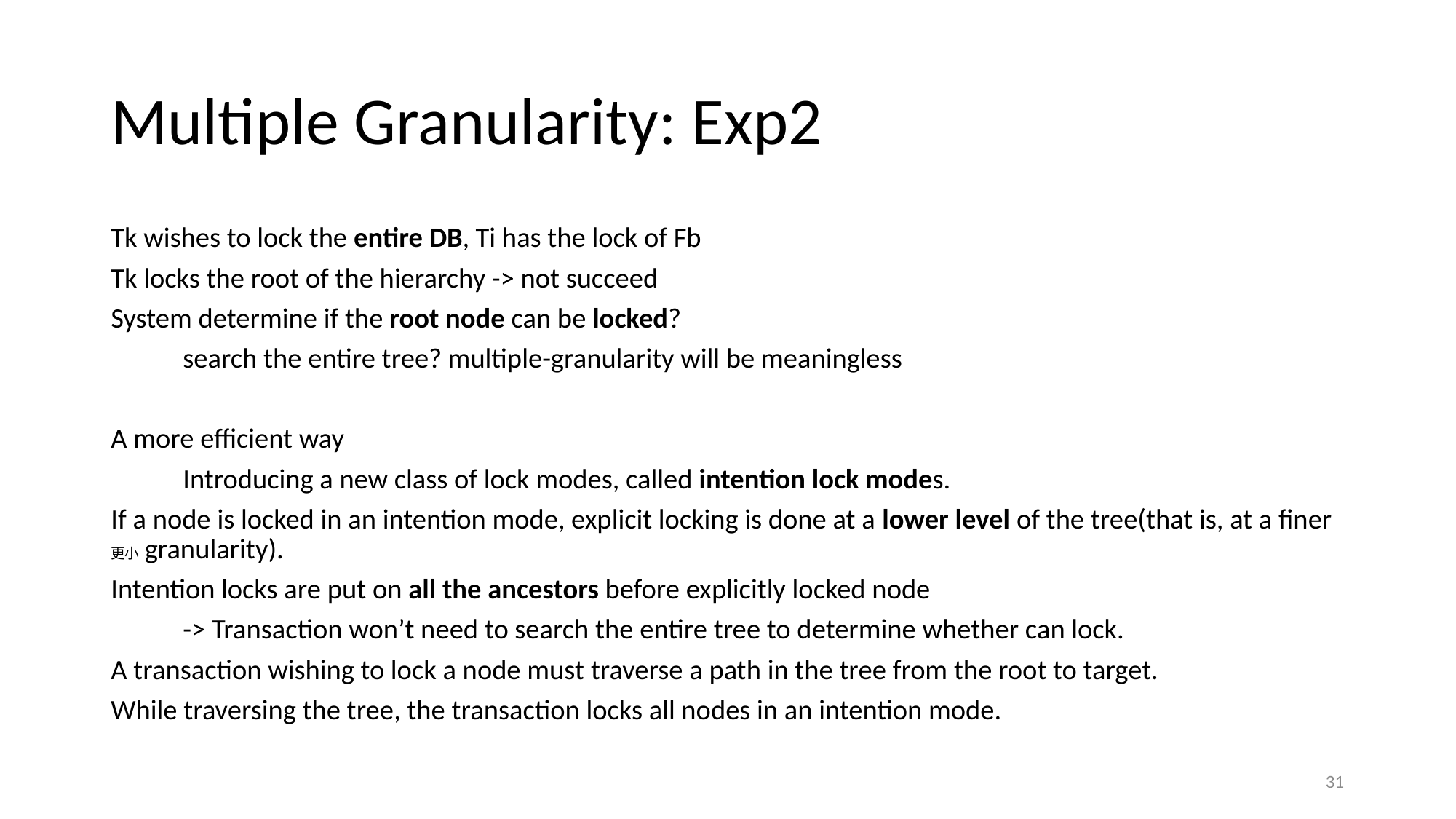

# Multiple Granularity: Exp2
Tk wishes to lock the entire DB, Ti has the lock of Fb
Tk locks the root of the hierarchy -> not succeed
System determine if the root node can be locked?
	search the entire tree? multiple-granularity will be meaningless

A more efficient way
	Introducing a new class of lock modes, called intention lock modes.
If a node is locked in an intention mode, explicit locking is done at a lower level of the tree(that is, at a finer更小 granularity).
Intention locks are put on all the ancestors before explicitly locked node
	-> Transaction won’t need to search the entire tree to determine whether can lock.
A transaction wishing to lock a node must traverse a path in the tree from the root to target.
While traversing the tree, the transaction locks all nodes in an intention mode.
31